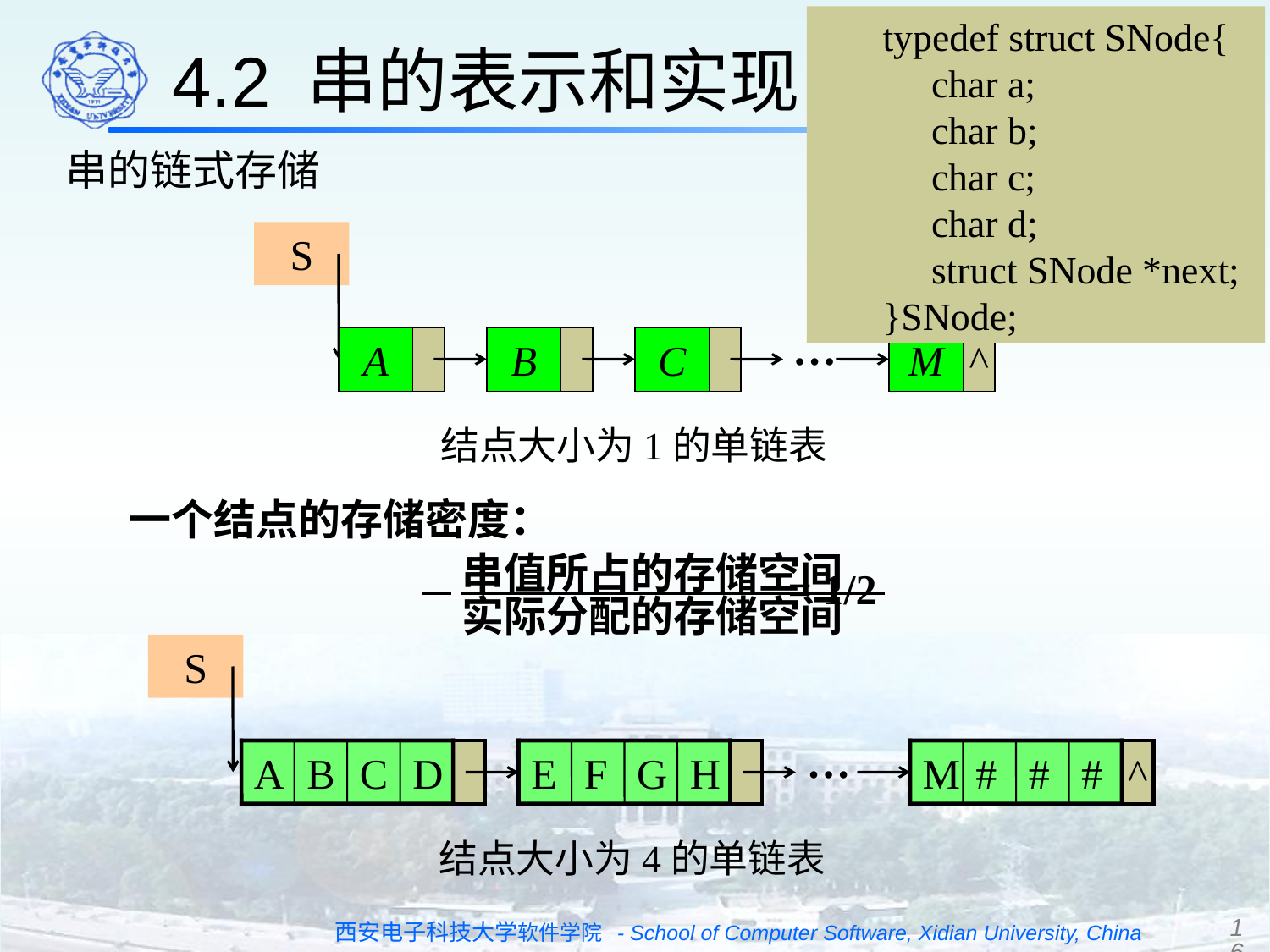

4.2 串的表示和实现
typedef struct SNode{
     char a;
     char b;
     char c;
     char d;
     struct SNode *next;
}SNode;
串的链式存储
S
…
A

B

C

M
^

结点大小为1的单链表
一个结点的存储密度：
			   串值所占的存储空间
			   实际分配的存储空间
= 1/2
S
…
A

B

C

D

E

F

G

H

M

#

#

#

^

结点大小为4的单链表
16